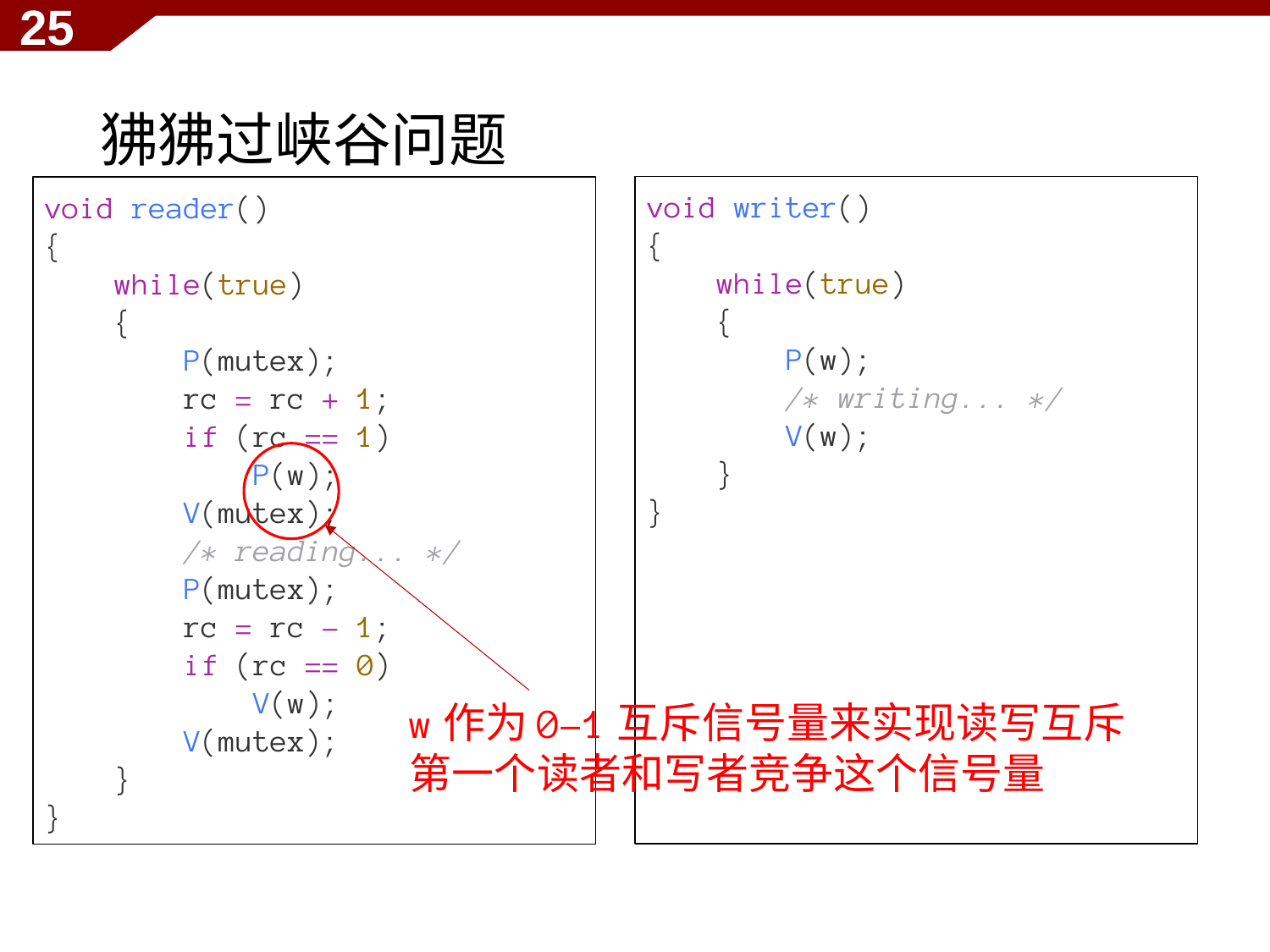

25
# 狒狒过峡谷问题

void writer()
{
    while(true)
    {
        P(w);
        /* writing... */
        V(w);
    }
}

void reader()
{
    while(true)
    {
        P(mutex);
        rc = rc + 1;
        if (rc == 1)
            P(w);
        V(mutex);
        /* reading... */
        P(mutex);
        rc = rc - 1;
        if (rc == 0)
            V(w);
        V(mutex);
    }
}

w作为0-1互斥信号量来实现读写互斥
第一个读者和写者竞争这个信号量